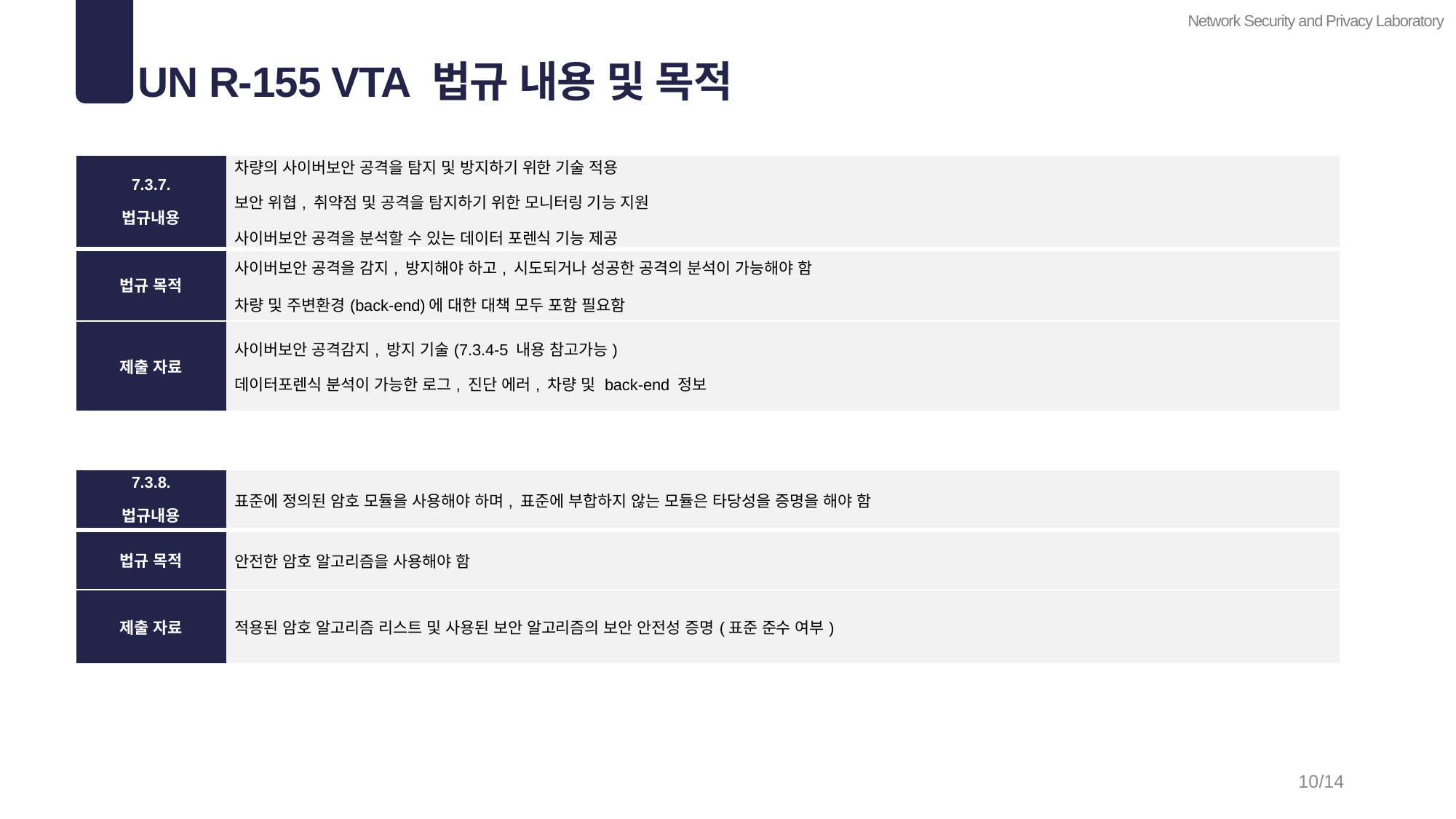

Network Security and Privacy Laboratory
02
UN R-155 VTA 법규 내용 및 목적
| 7.3.7. 법규내용 | 차량의 사이버보안 공격을 탐지 및 방지하기 위한 기술 적용 보안 위협, 취약점 및 공격을 탐지하기 위한 모니터링 기능 지원 사이버보안 공격을 분석할 수 있는 데이터 포렌식 기능 제공 |
| --- | --- |
| 법규 목적 | 사이버보안 공격을 감지, 방지해야 하고, 시도되거나 성공한 공격의 분석이 가능해야 함 차량 및 주변환경(back-end)에 대한 대책 모두 포함 필요함 |
| 제출 자료 | 사이버보안 공격감지, 방지 기술(7.3.4-5 내용 참고가능) 데이터포렌식 분석이 가능한 로그, 진단 에러, 차량 및 back-end 정보 |
| 7.3.8. 법규내용 | 표준에 정의된 암호 모듈을 사용해야 하며, 표준에 부합하지 않는 모듈은 타당성을 증명을 해야 함 |
| --- | --- |
| 법규 목적 | 안전한 암호 알고리즘을 사용해야 함 |
| 제출 자료 | 적용된 암호 알고리즘 리스트 및 사용된 보안 알고리즘의 보안 안전성 증명(표준 준수 여부) |
10/14